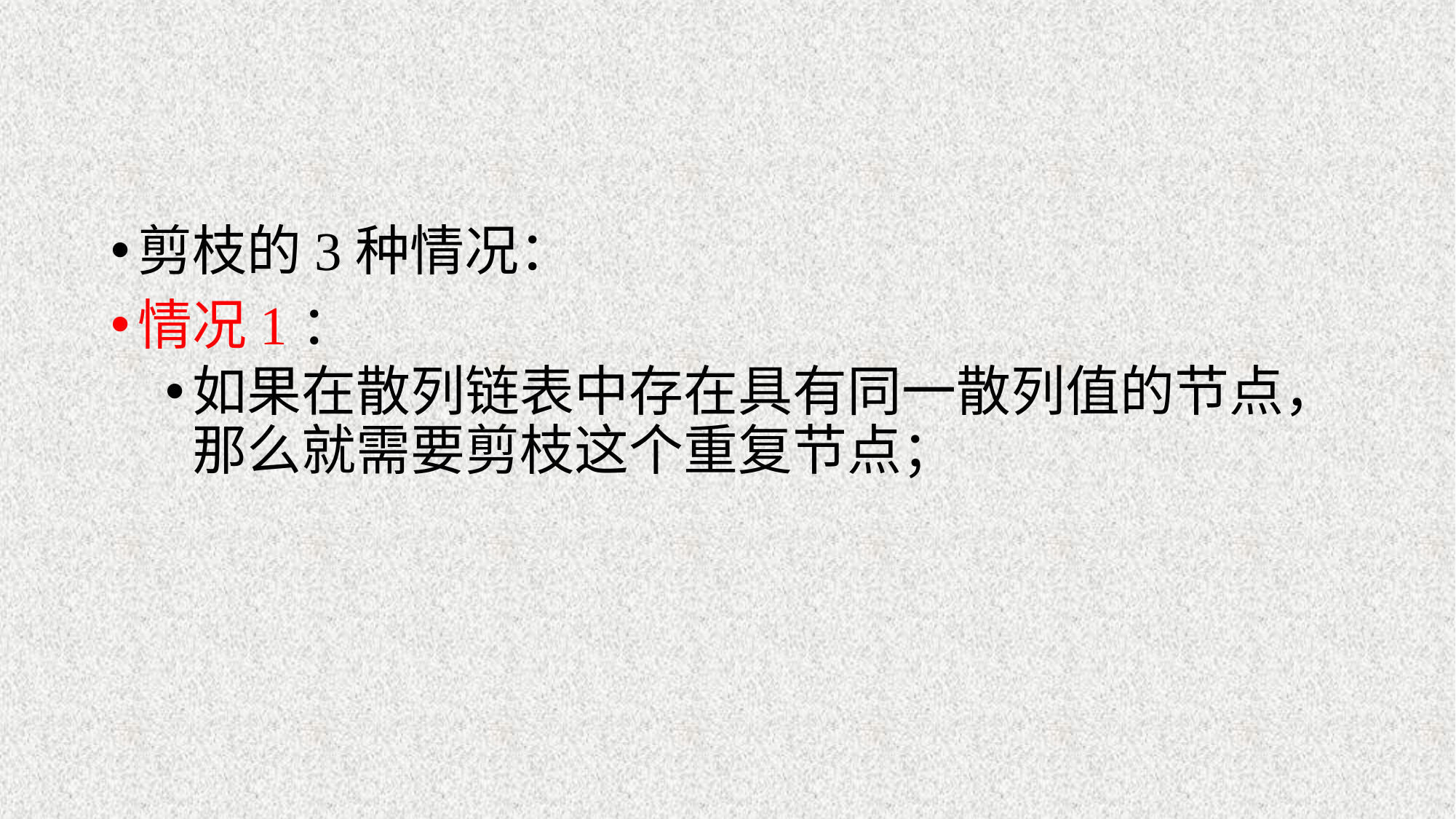

#
剪枝的3种情况：
情况1：
如果在散列链表中存在具有同一散列值的节点，那么就需要剪枝这个重复节点；